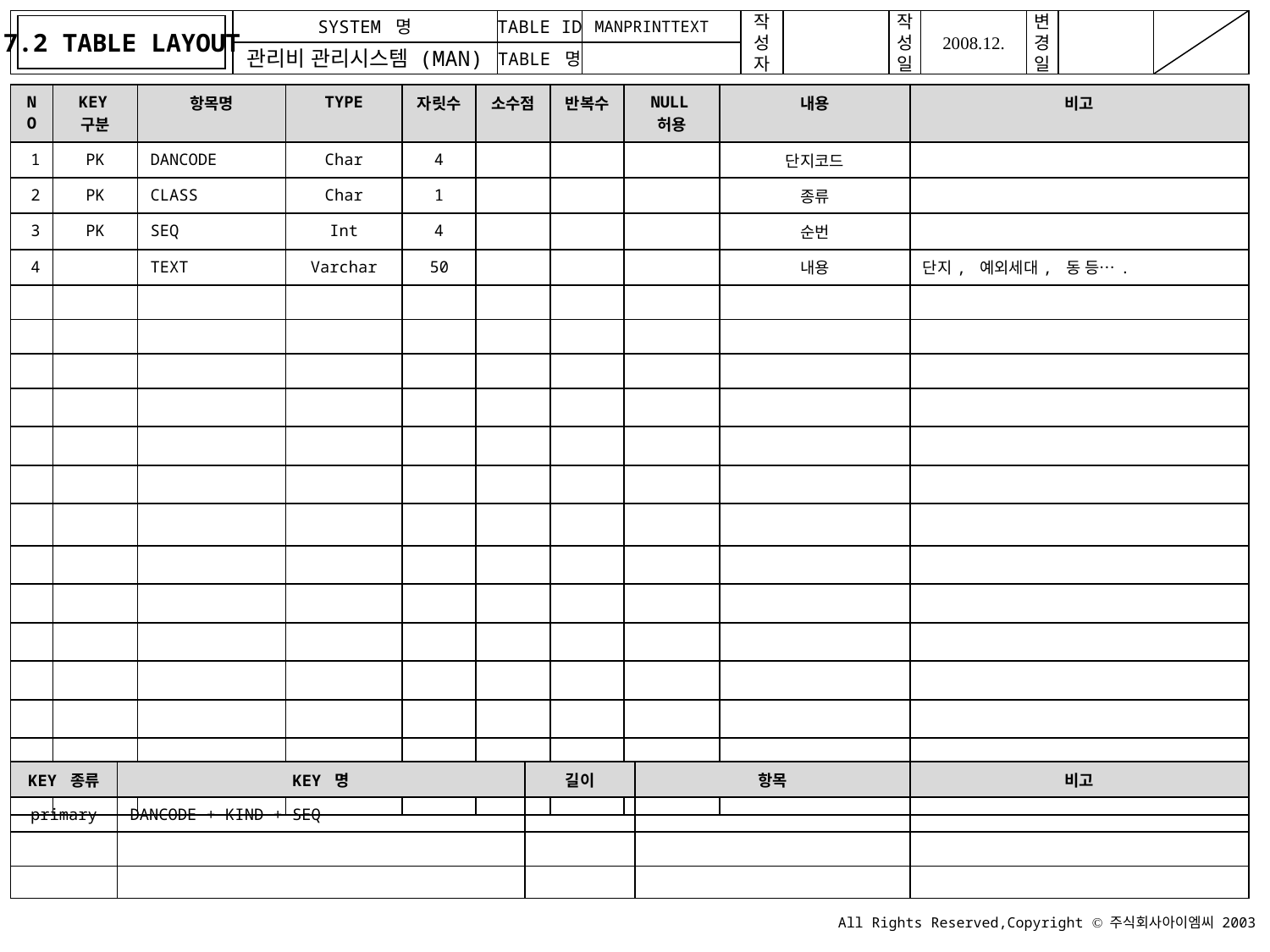

7.2 TABLE LAYOUT
MANPRINTTEXT

| NO | KEY구분 | 항목명 | TYPE | 자릿수 | 소수점 | 반복수 | NULL허용 | 내용 | 비고 |
| --- | --- | --- | --- | --- | --- | --- | --- | --- | --- |
| 1 | PK | DANCODE | Char | 4 |  |  |  | 단지코드 |  |
| 2 | PK | CLASS | Char | 1 |  |  |  | 종류 |  |
| 3 | PK | SEQ | Int | 4 |  |  |  | 순번 |  |
| 4 |  | TEXT | Varchar | 50 |  |  |  | 내용 | 단지, 예외세대, 동 등…. |
|  |  |  |  |  |  |  |  |  |  |
|  |  |  |  |  |  |  |  |  |  |
|  |  |  |  |  |  |  |  |  |  |
|  |  |  |  |  |  |  |  |  |  |
|  |  |  |  |  |  |  |  |  |  |
|  |  |  |  |  |  |  |  |  |  |
|  |  |  |  |  |  |  |  |  |  |
|  |  |  |  |  |  |  |  |  |  |
|  |  |  |  |  |  |  |  |  |  |
|  |  |  |  |  |  |  |  |  |  |
|  |  |  |  |  |  |  |  |  |  |
|  |  |  |  |  |  |  |  |  |  |
|  |  |  |  |  |  |  |  |  |  |
|  |  |  |  |  |  |  |  |  |  |
| KEY 종류 | KEY 명 | 길이 | 항목 | 비고 |
| --- | --- | --- | --- | --- |
| primary | DANCODE + KIND + SEQ |  |  |  |
|  |  |  |  |  |
|  |  |  |  |  |